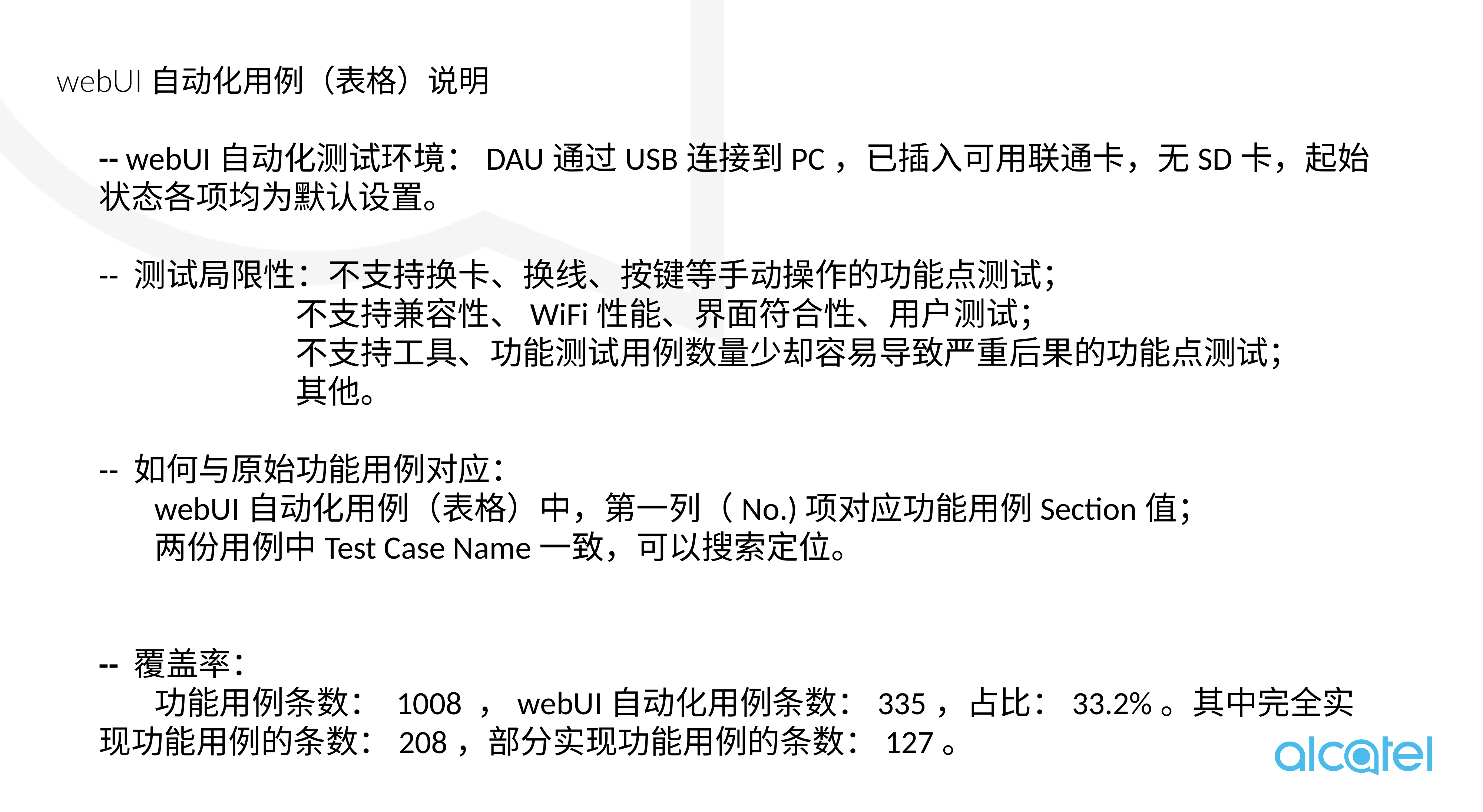

webUI自动化用例（表格）说明
-- webUI自动化测试环境：DAU通过USB连接到PC，已插入可用联通卡，无SD卡，起始状态各项均为默认设置。

-- 测试局限性：不支持换卡、换线、按键等手动操作的功能点测试；
不支持兼容性、WiFi性能、界面符合性、用户测试；
不支持工具、功能测试用例数量少却容易导致严重后果的功能点测试；
其他。

-- 如何与原始功能用例对应：
	webUI自动化用例（表格）中，第一列（No.)项对应功能用例Section值；
	两份用例中Test Case Name一致，可以搜索定位。

-- 覆盖率：
	功能用例条数： 1008 ，webUI自动化用例条数：335，占比：33.2%。其中完全实现功能用例的条数：208，部分实现功能用例的条数：127。